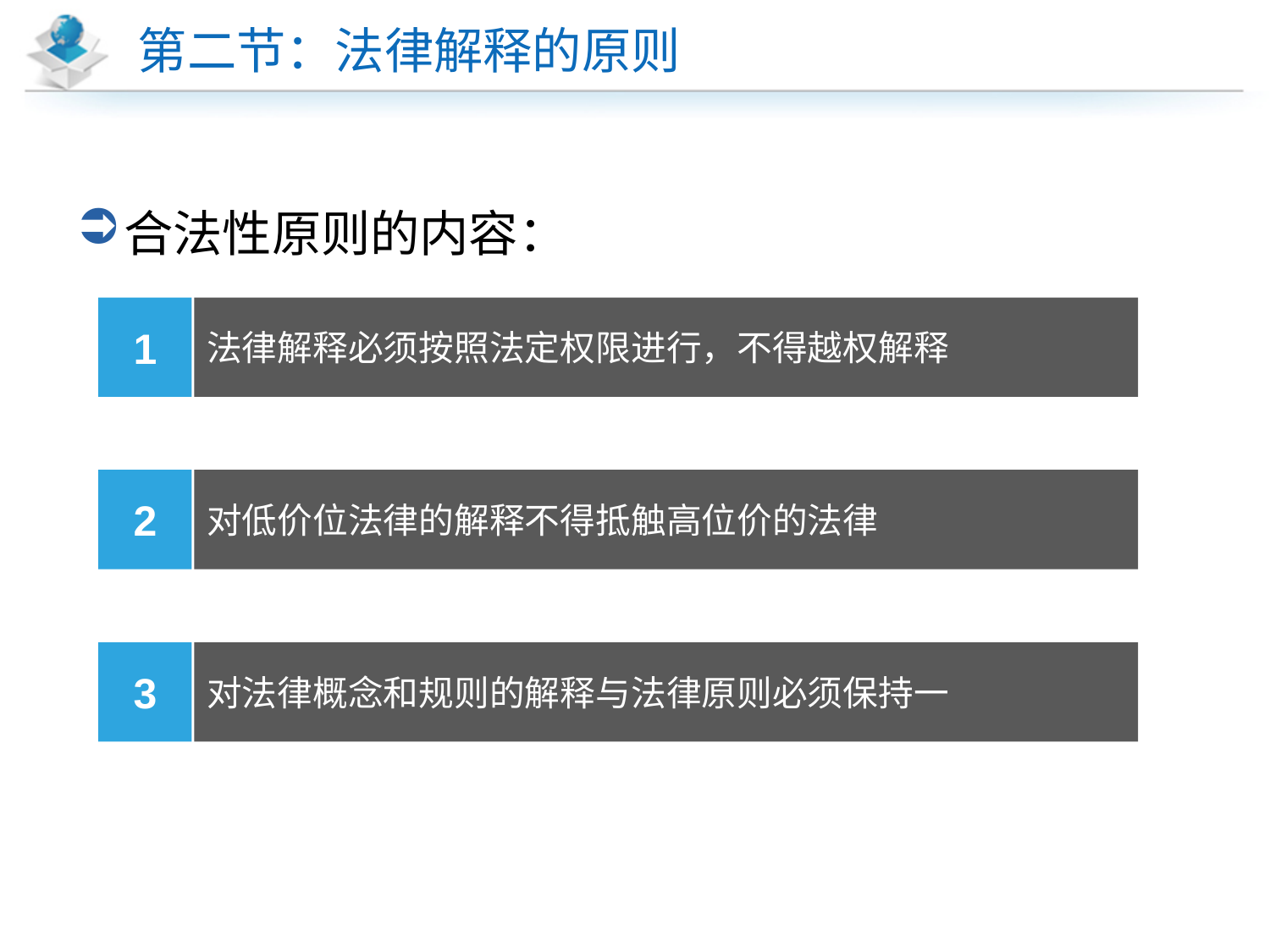

# 第二节：法律解释的原则
合法性原则的内容：
1
法律解释必须按照法定权限进行，不得越权解释
2
对低价位法律的解释不得抵触高位价的法律
3
对法律概念和规则的解释与法律原则必须保持一